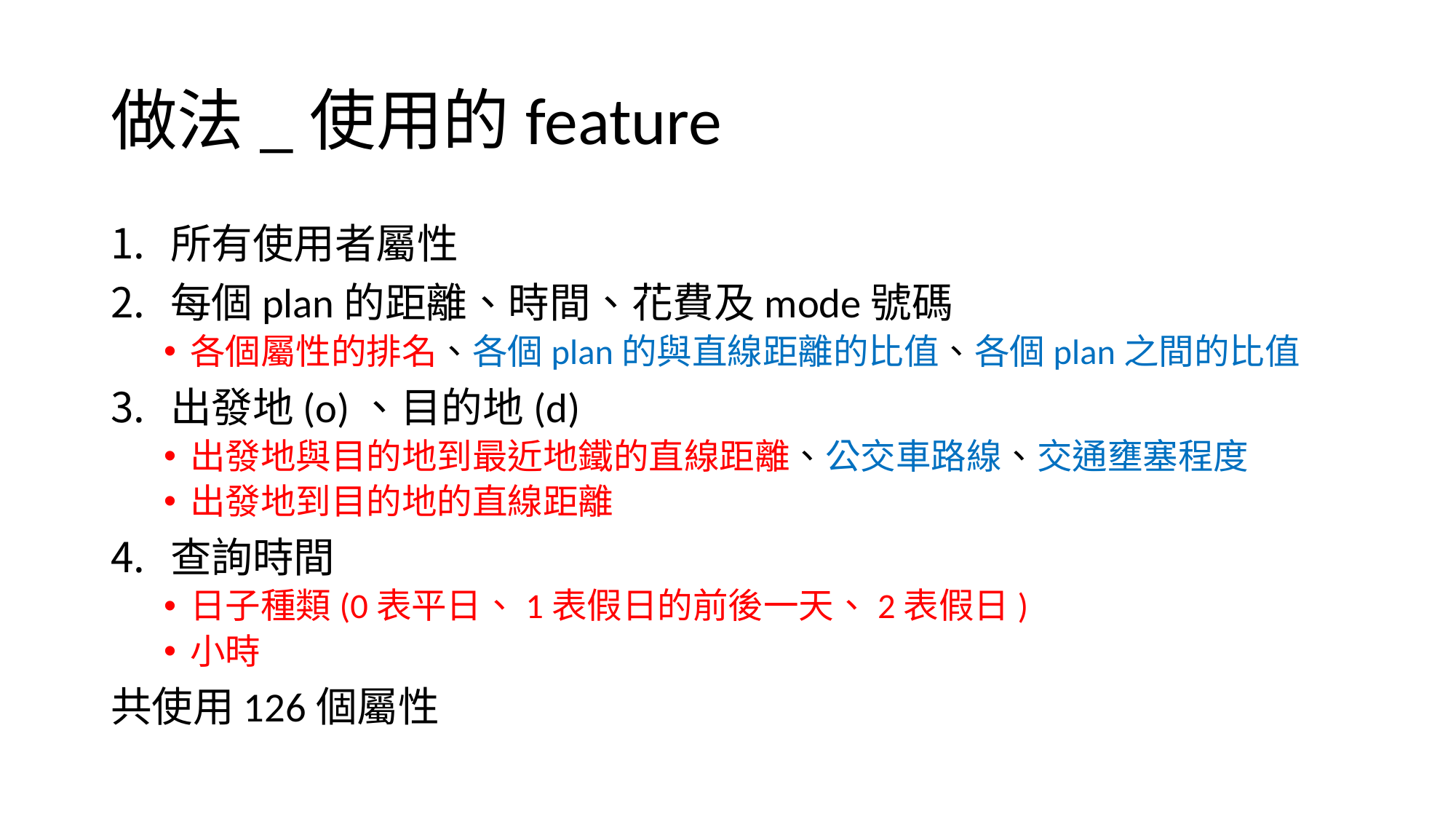

做法_使用的feature
所有使用者屬性
每個plan的距離、時間、花費及mode號碼
各個屬性的排名、各個plan的與直線距離的比值、各個plan之間的比值
出發地(o)、目的地(d)
出發地與目的地到最近地鐵的直線距離、公交車路線、交通壅塞程度
出發地到目的地的直線距離
查詢時間
日子種類(0表平日、1表假日的前後一天、2表假日)
小時
共使用126個屬性